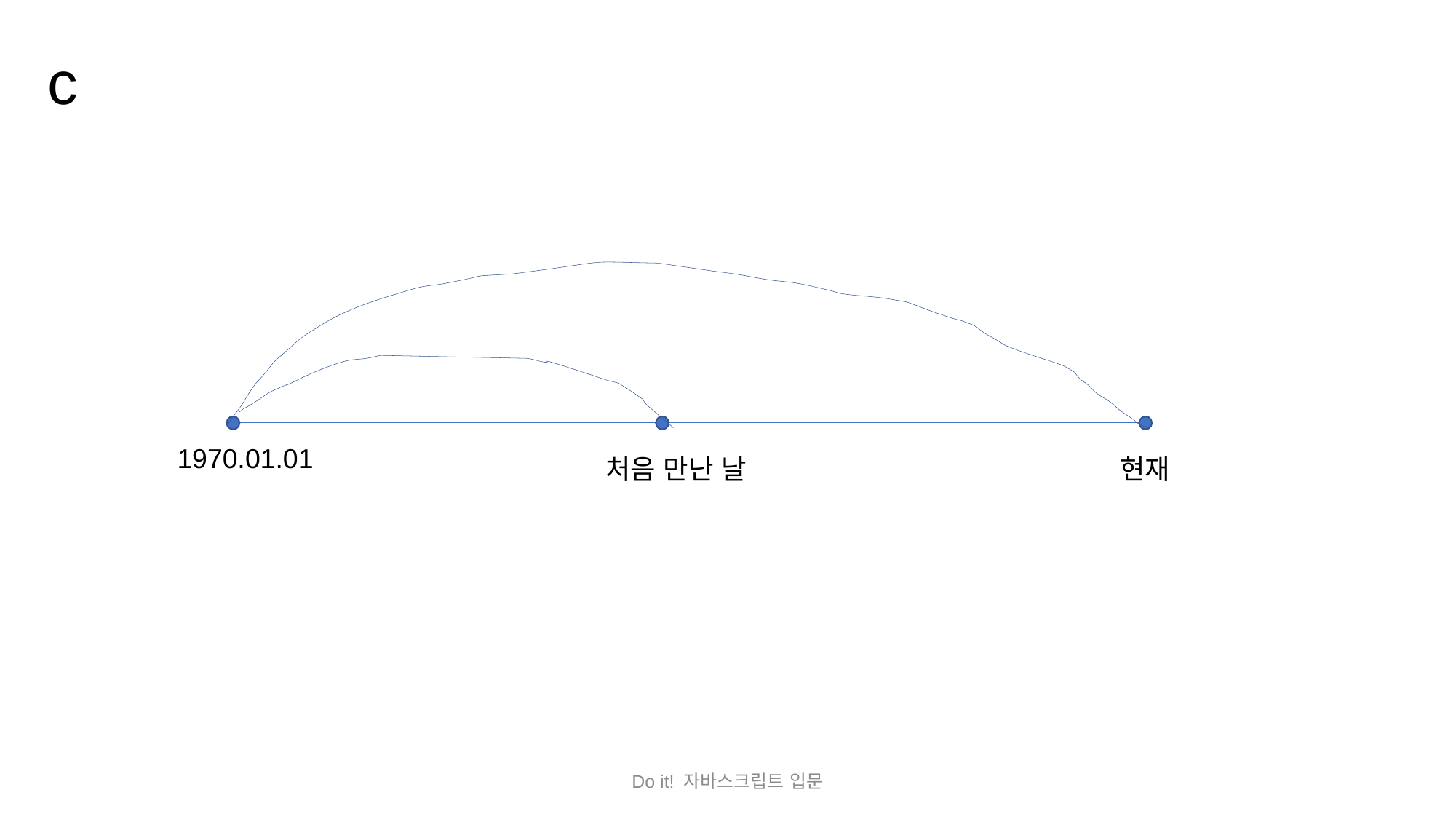

c

1970.01.01
처음 만난 날
현재
Do it! 자바스크립트 입문